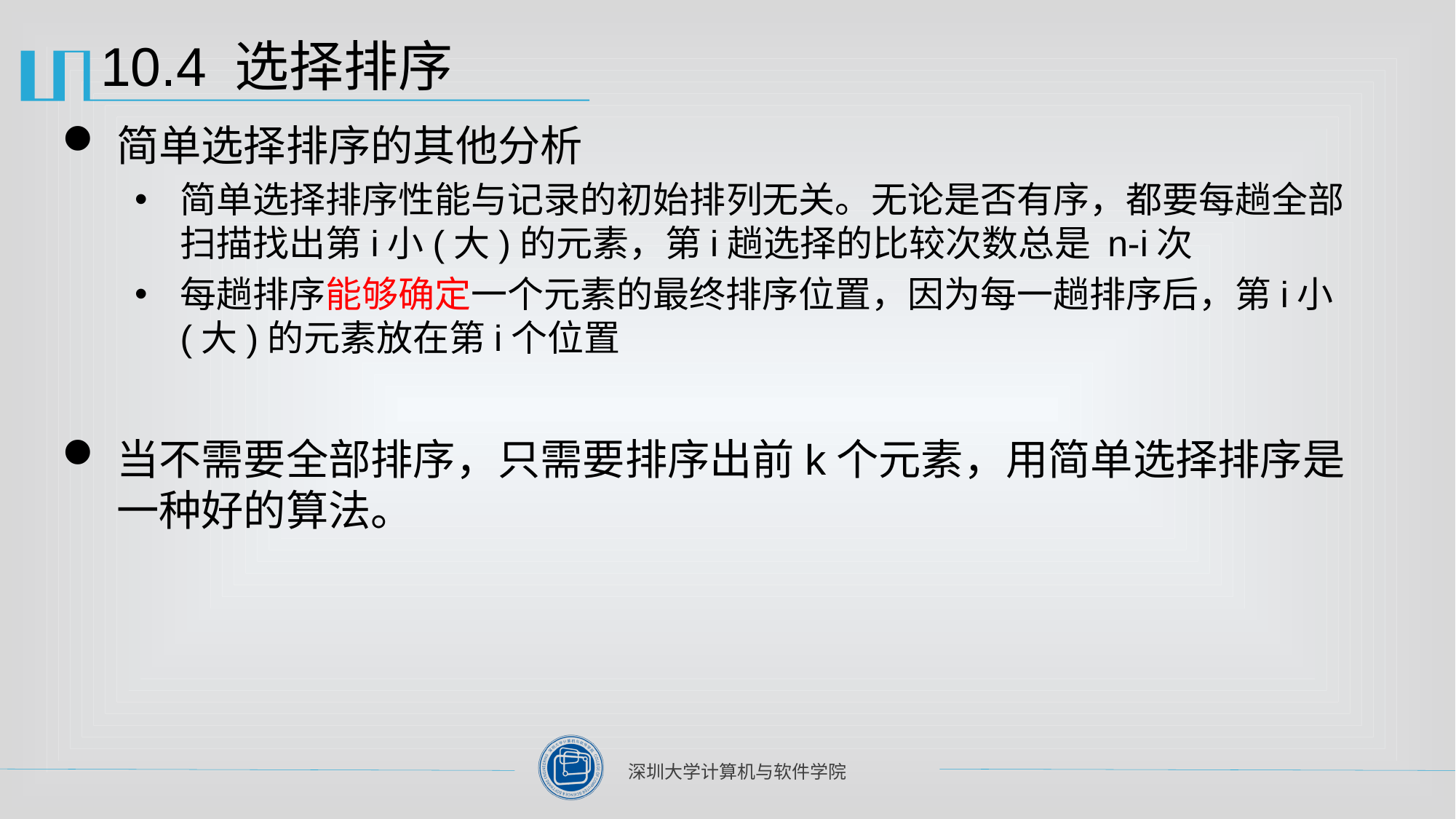

# 10.4 选择排序
简单选择排序的其他分析
简单选择排序性能与记录的初始排列无关。无论是否有序，都要每趟全部扫描找出第i小(大)的元素，第i趟选择的比较次数总是 n-i次
每趟排序能够确定一个元素的最终排序位置，因为每一趟排序后，第i小(大)的元素放在第i个位置

当不需要全部排序，只需要排序出前k个元素，用简单选择排序是一种好的算法。

55